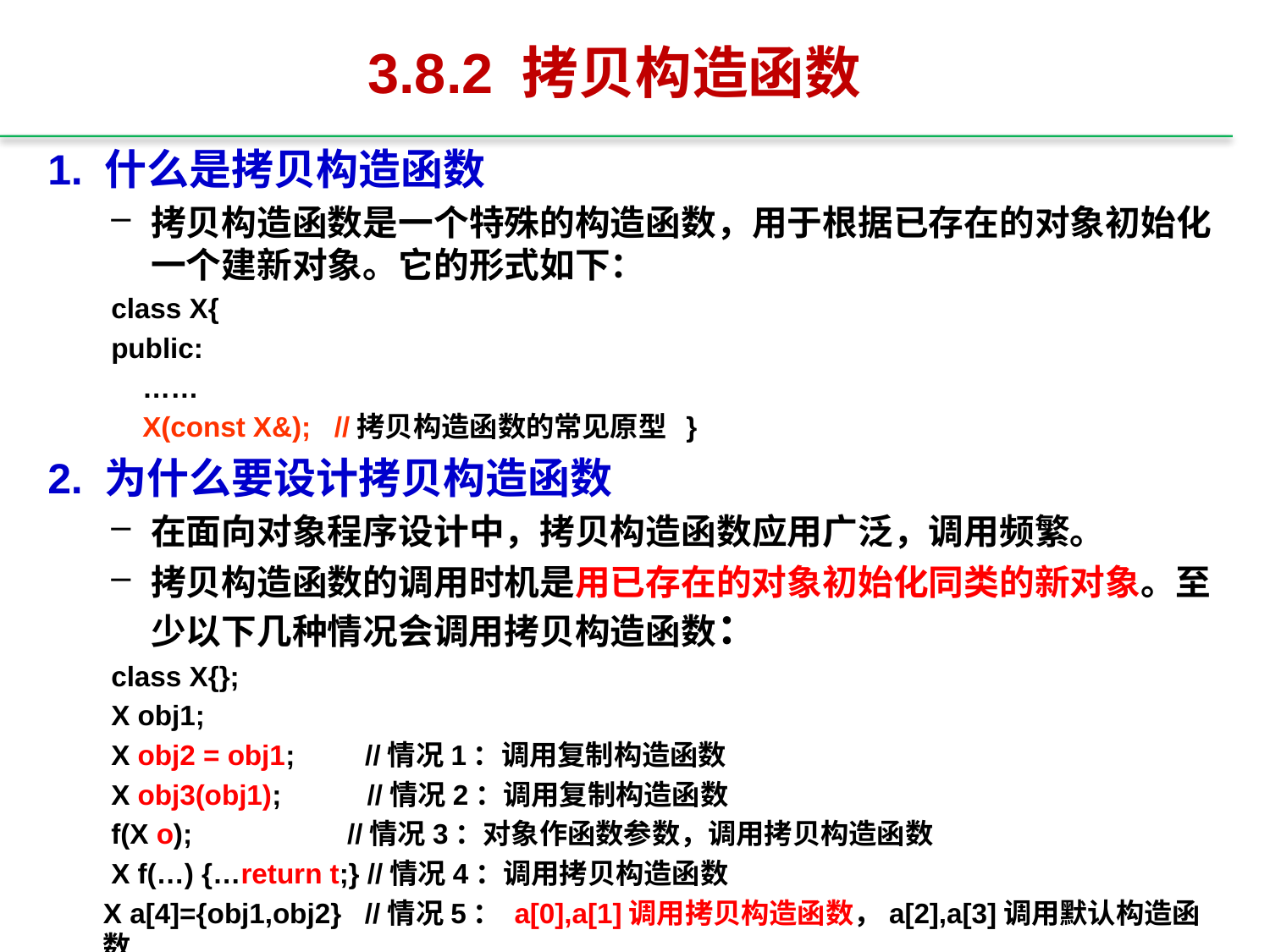

# 3.8.2 拷贝构造函数
1. 什么是拷贝构造函数
拷贝构造函数是一个特殊的构造函数，用于根据已存在的对象初始化一个建新对象。它的形式如下：
class X{
public:
    ……
    X(const X&);   //拷贝构造函数的常见原型  }
2. 为什么要设计拷贝构造函数
在面向对象程序设计中，拷贝构造函数应用广泛，调用频繁。
拷贝构造函数的调用时机是用已存在的对象初始化同类的新对象。至少以下几种情况会调用拷贝构造函数：
class X{};
X obj1;
X obj2 = obj1;         //情况1：调用复制构造函数
X obj3(obj1);           //情况2：调用复制构造函数
f(X o);  	　　 //情况3：对象作函数参数，调用拷贝构造函数
X f(…) {…return t;} //情况4：调用拷贝构造函数
X a[4]={obj1,obj2}   //情况5： a[0],a[1]调用拷贝构造函数，a[2],a[3]调用默认构造函数